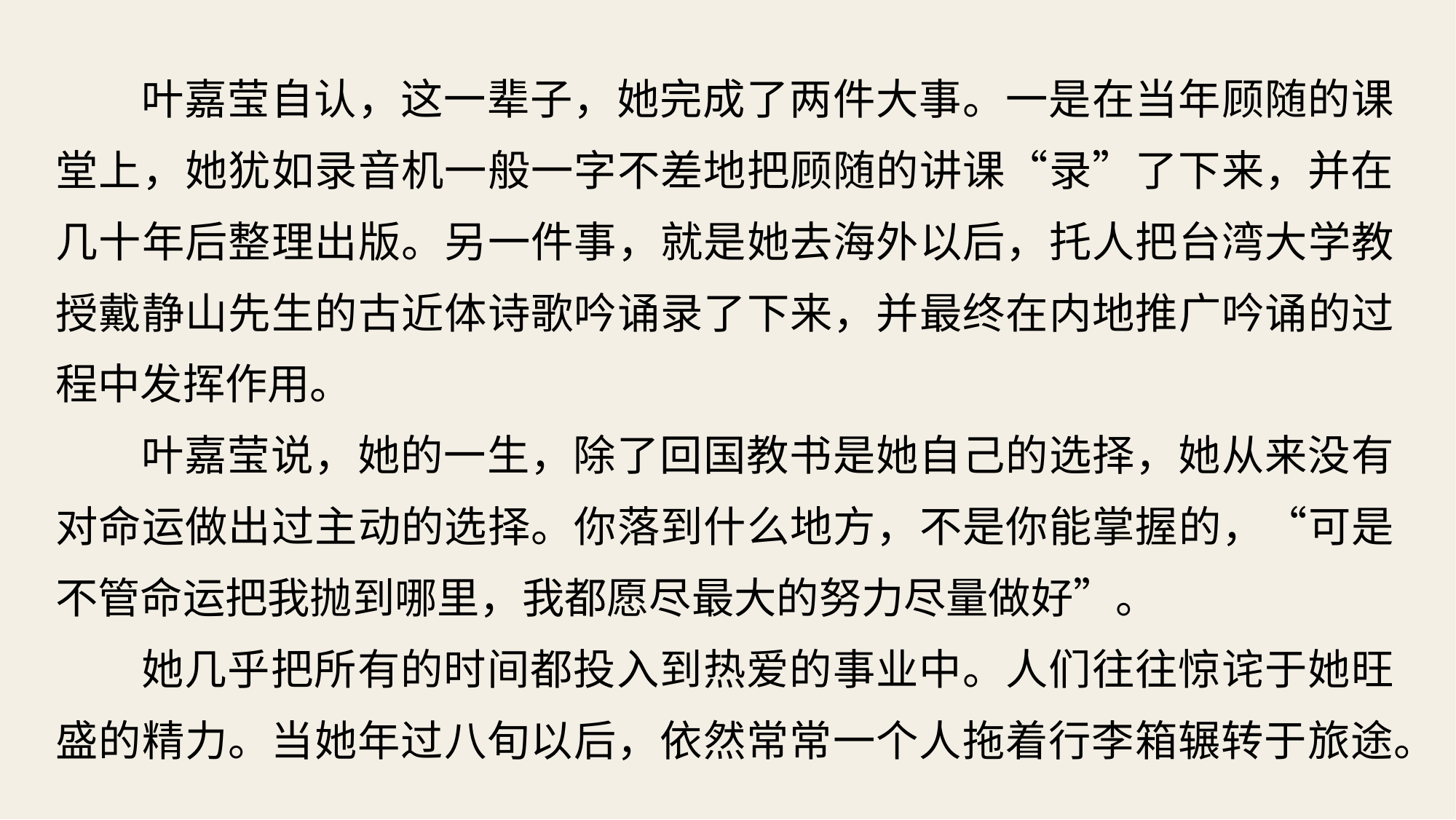

叶嘉莹自认，这一辈子，她完成了两件大事。一是在当年顾随的课堂上，她犹如录音机一般一字不差地把顾随的讲课“录”了下来，并在几十年后整理出版。另一件事，就是她去海外以后，托人把台湾大学教授戴静山先生的古近体诗歌吟诵录了下来，并最终在内地推广吟诵的过程中发挥作用。
叶嘉莹说，她的一生，除了回国教书是她自己的选择，她从来没有对命运做出过主动的选择。你落到什么地方，不是你能掌握的，“可是不管命运把我抛到哪里，我都愿尽最大的努力尽量做好”。
她几乎把所有的时间都投入到热爱的事业中。人们往往惊诧于她旺盛的精力。当她年过八旬以后，依然常常一个人拖着行李箱辗转于旅途。